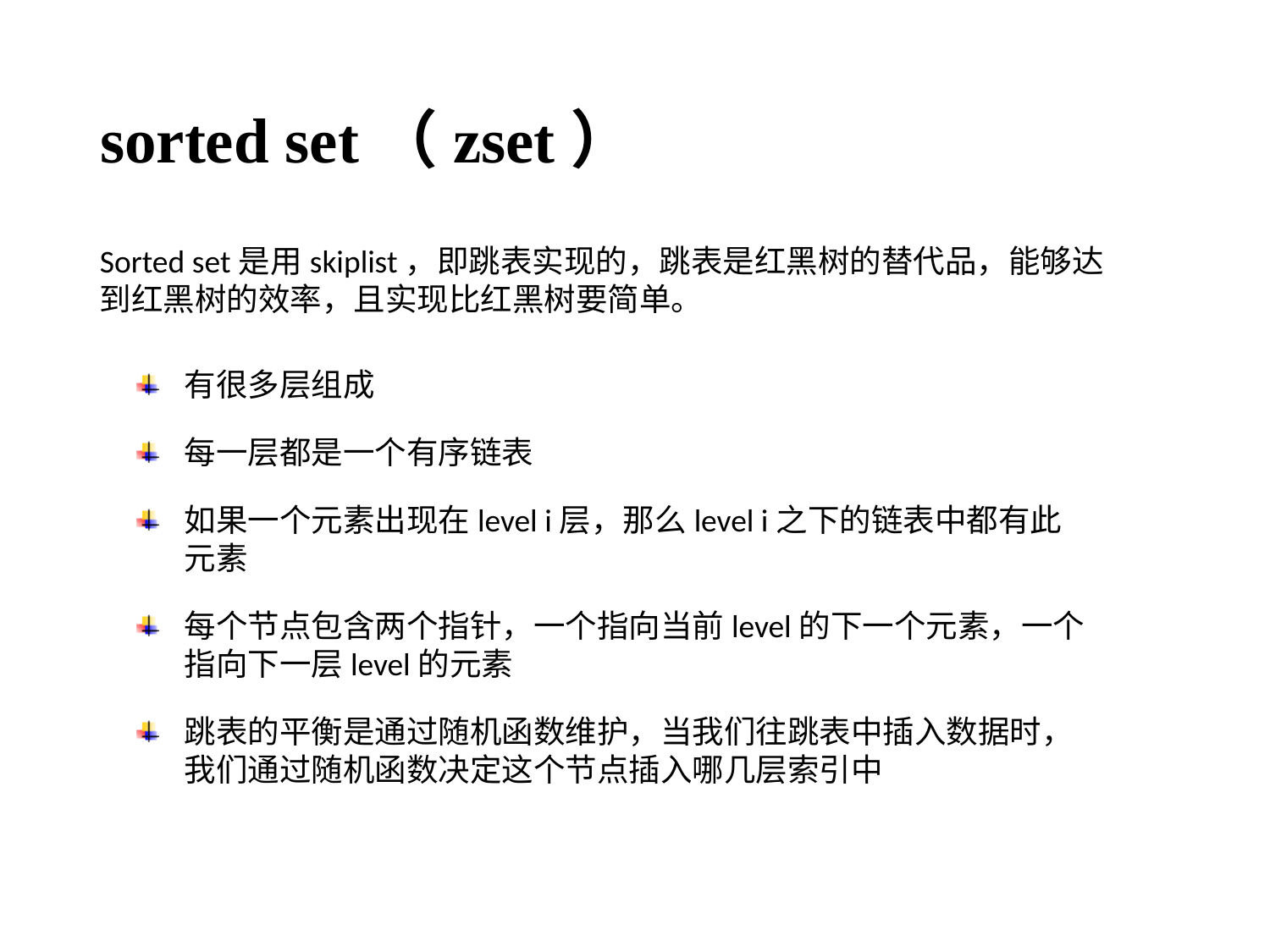

# sorted set（zset）
Sorted set是用skiplist，即跳表实现的，跳表是红黑树的替代品，能够达到红黑树的效率，且实现比红黑树要简单。
有很多层组成

每一层都是一个有序链表

如果一个元素出现在level i层，那么level i之下的链表中都有此元素

每个节点包含两个指针，一个指向当前level的下一个元素，一个指向下一层level的元素

跳表的平衡是通过随机函数维护，当我们往跳表中插入数据时，我们通过随机函数决定这个节点插入哪几层索引中